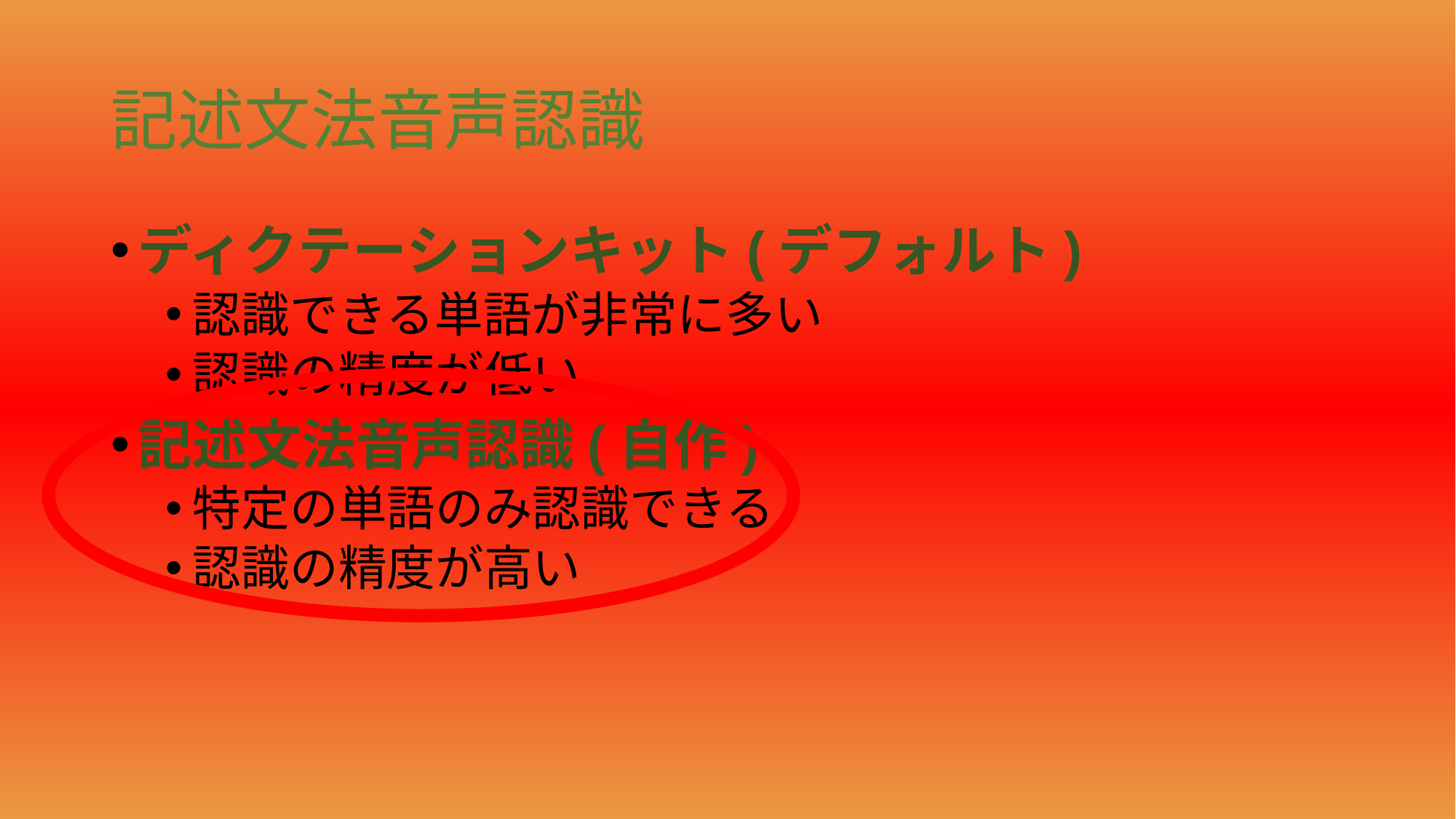

# 記述文法音声認識
ディクテーションキット(デフォルト)
認識できる単語が非常に多い
認識の精度が低い
記述文法音声認識(自作)
特定の単語のみ認識できる
認識の精度が高い